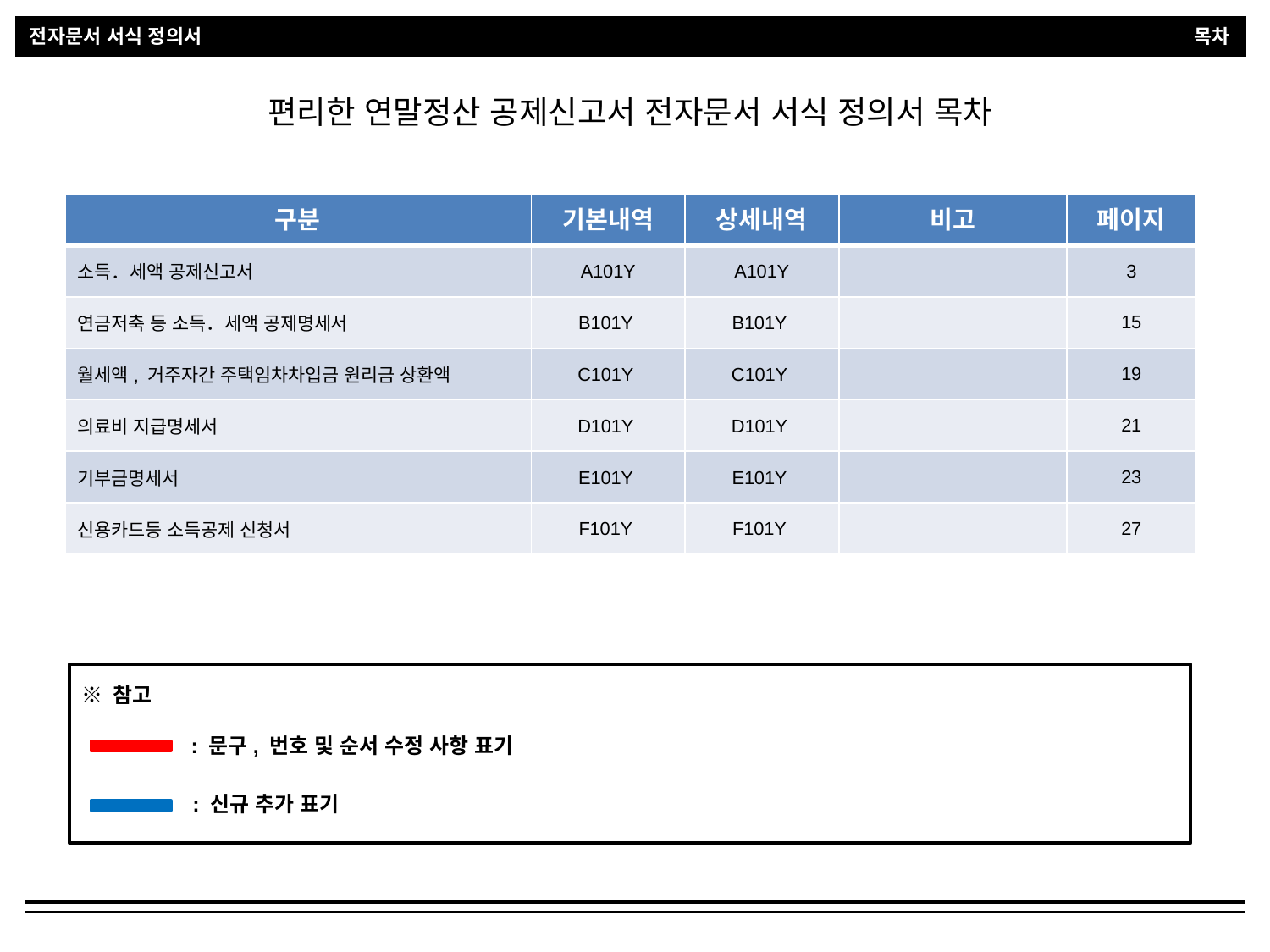

|  |
| --- |
목차
전자문서 서식 정의서
# 편리한 연말정산 공제신고서 전자문서 서식 정의서 목차
| 구분 | 기본내역 | 상세내역 | 비고 | 페이지 |
| --- | --- | --- | --- | --- |
| 소득．세액 공제신고서 | A101Y | A101Y |  | 3 |
| 연금저축 등 소득．세액 공제명세서 | B101Y | B101Y |  | 15 |
| 월세액, 거주자간 주택임차차입금 원리금 상환액 | C101Y | C101Y |  | 19 |
| 의료비 지급명세서 | D101Y | D101Y |  | 21 |
| 기부금명세서 | E101Y | E101Y |  | 23 |
| 신용카드등 소득공제 신청서 | F101Y | F101Y |  | 27 |

※ 참고
: 문구, 번호 및 순서 수정 사항 표기

: 신규 추가 표기